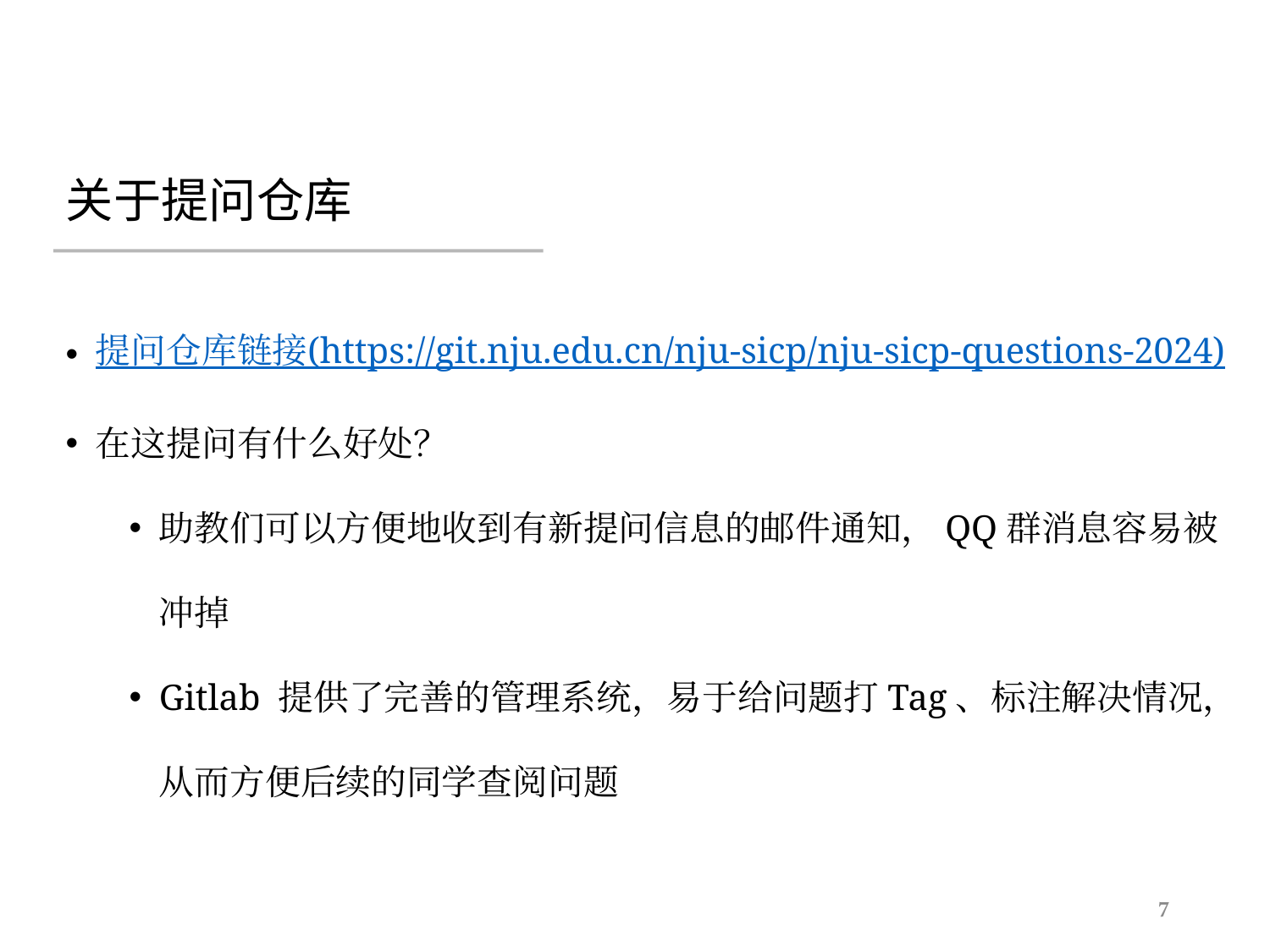

# 关于提问仓库
提问仓库链接(https://git.nju.edu.cn/nju-sicp/nju-sicp-questions-2024)
在这提问有什么好处？
助教们可以方便地收到有新提问信息的邮件通知，QQ群消息容易被冲掉
Gitlab 提供了完善的管理系统，易于给问题打Tag、标注解决情况，从而方便后续的同学查阅问题

7